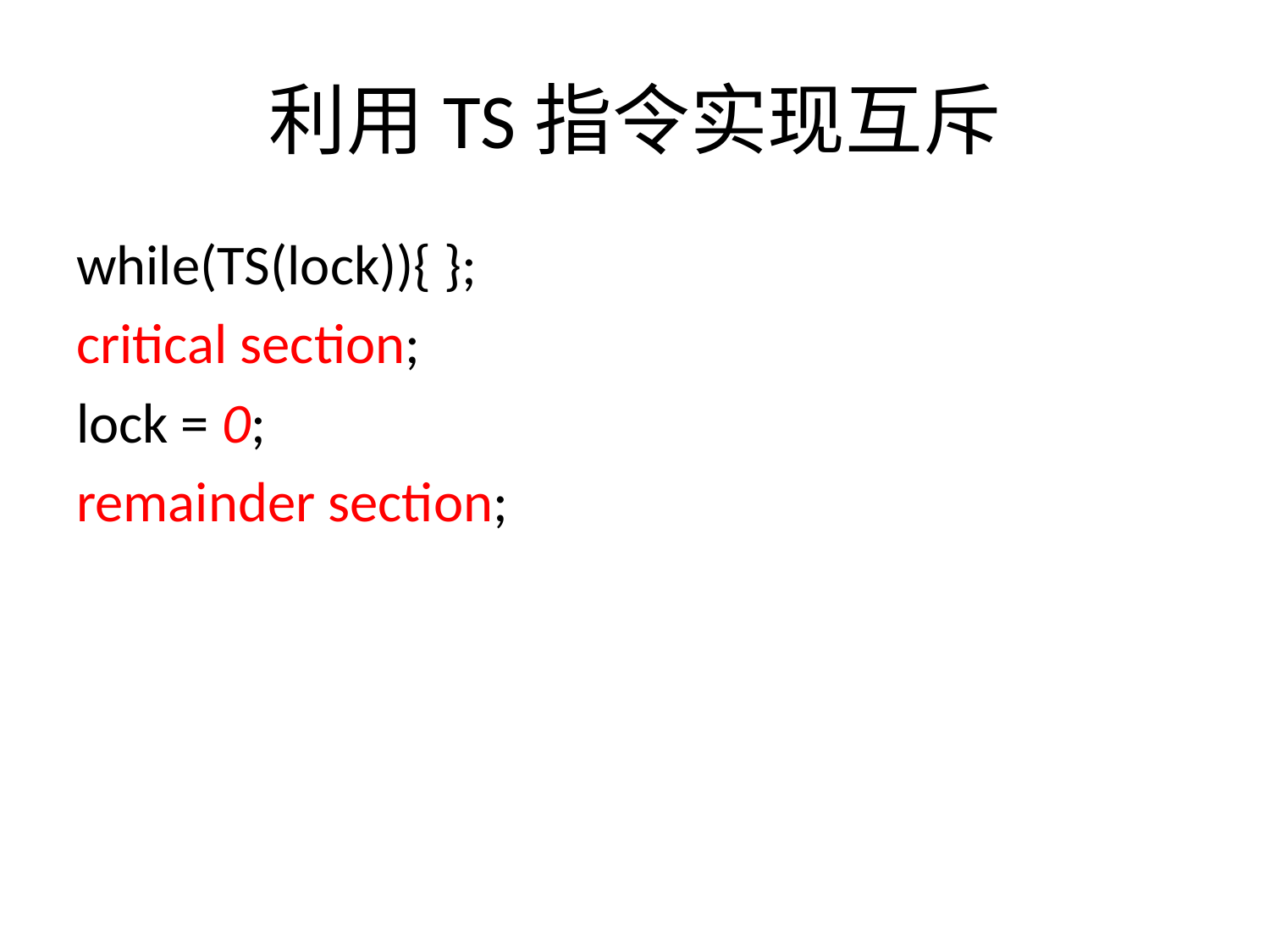

# 利用TS指令实现互斥
while(TS(lock)){ };
critical section;
lock = 0;
remainder section;